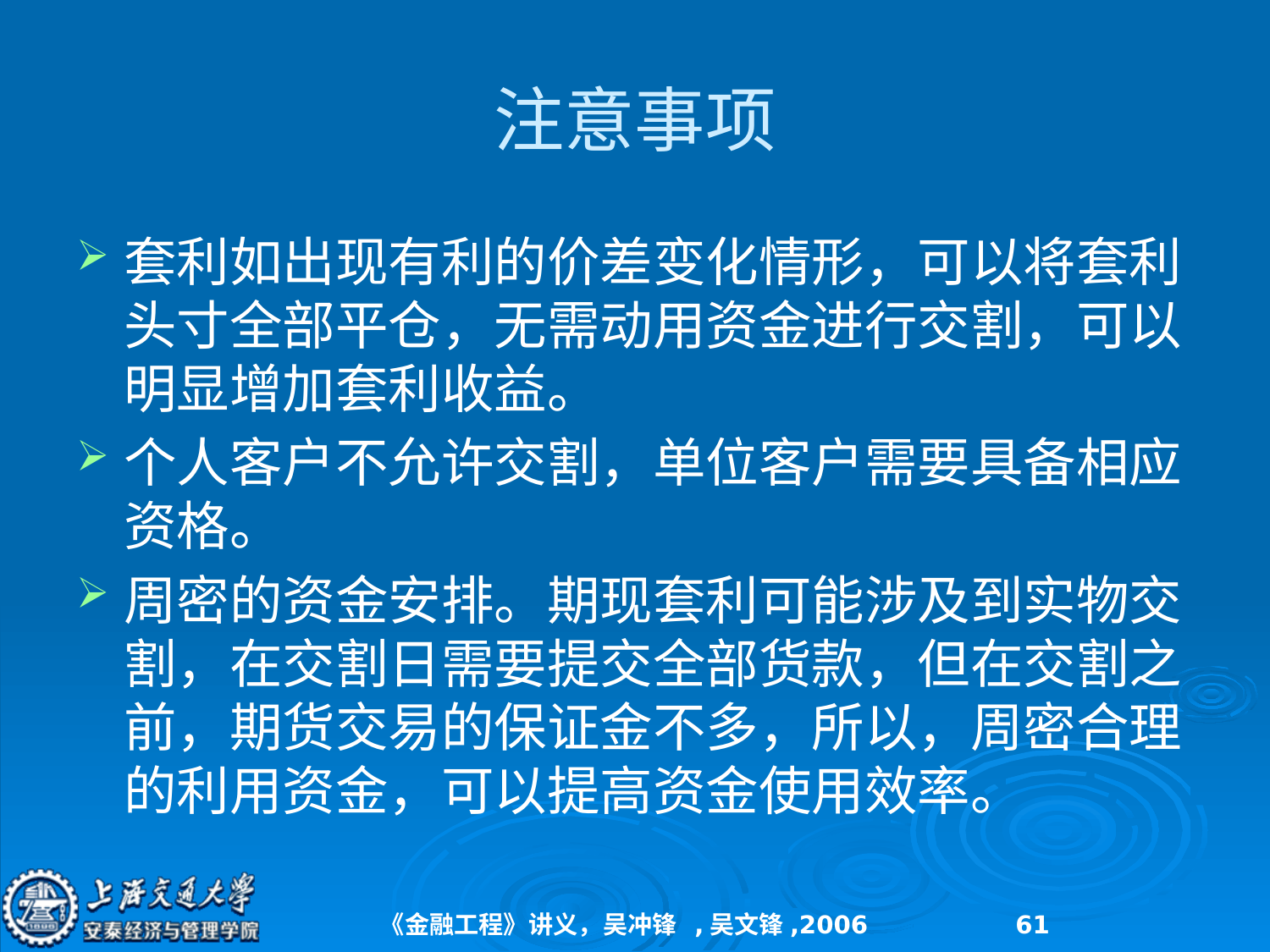

# 注意事项
套利如出现有利的价差变化情形，可以将套利头寸全部平仓，无需动用资金进行交割，可以明显增加套利收益。
个人客户不允许交割，单位客户需要具备相应资格。
周密的资金安排。期现套利可能涉及到实物交割，在交割日需要提交全部货款，但在交割之前，期货交易的保证金不多，所以，周密合理的利用资金，可以提高资金使用效率。